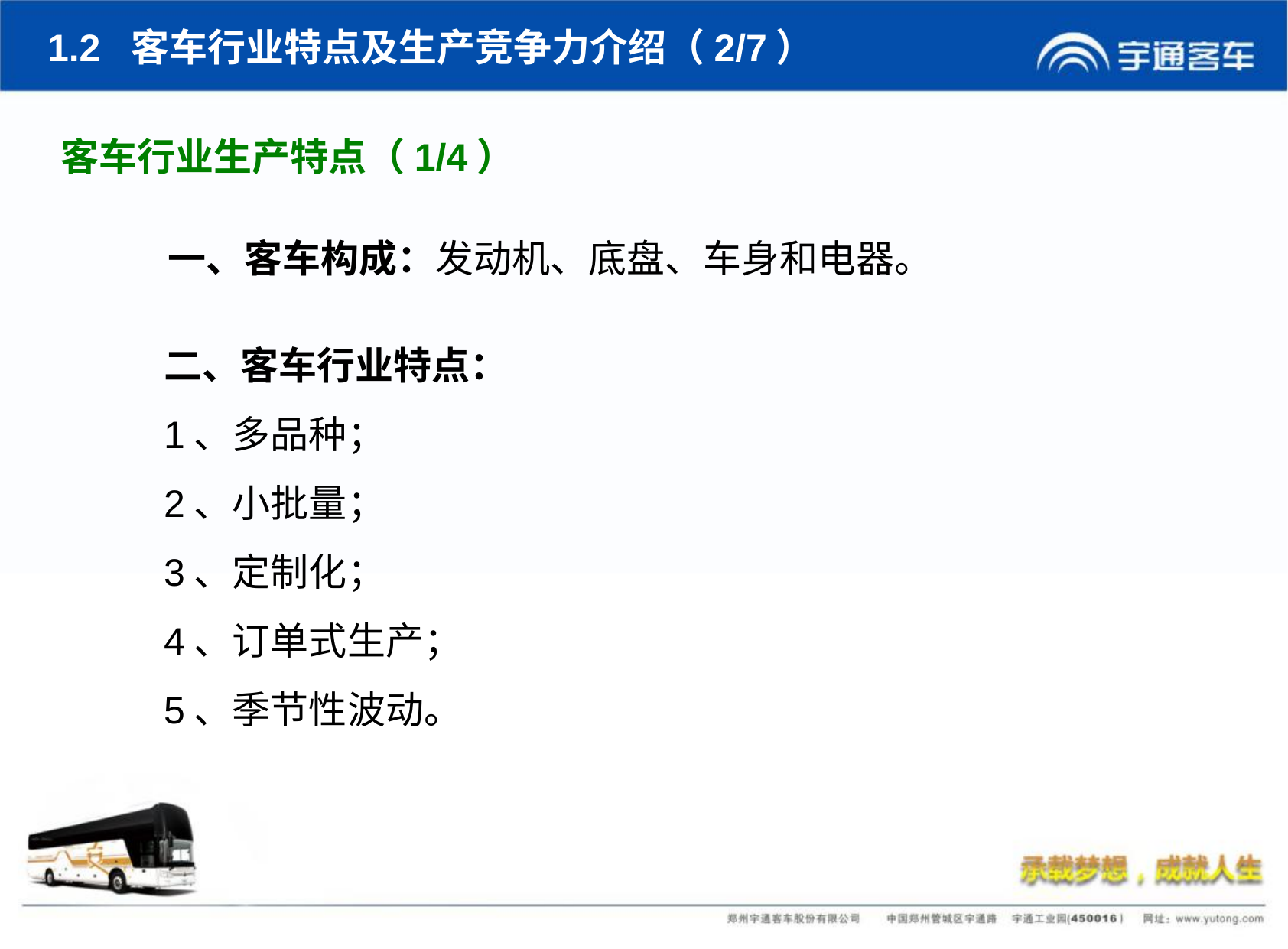

1.2  客车行业特点及生产竞争力介绍（2/7）

客车行业生产特点（1/4）
一、客车构成：发动机、底盘、车身和电器。
二、客车行业特点：
1、多品种；
2、小批量；
3、定制化；
4、订单式生产；
5、季节性波动。